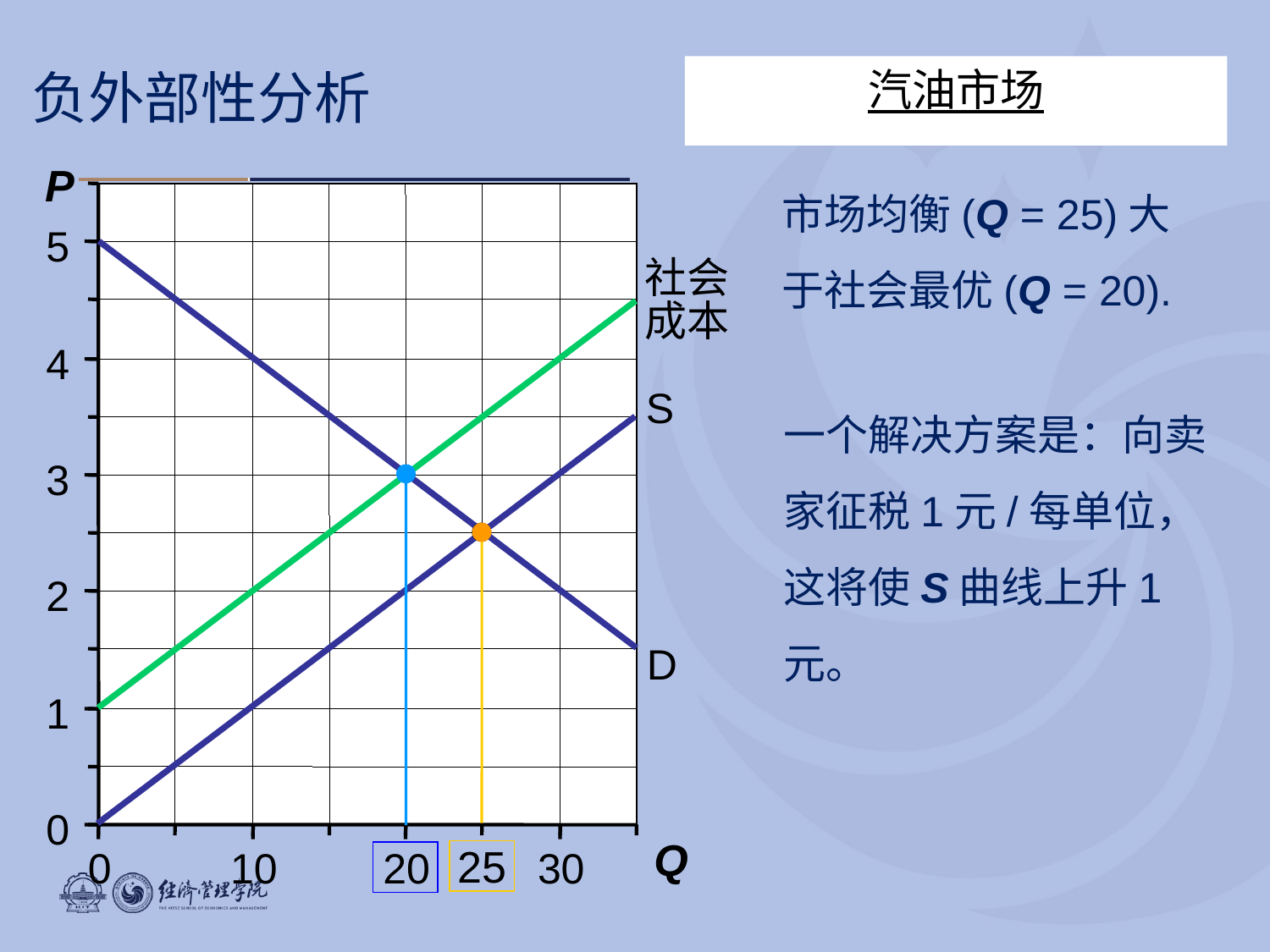

汽油市场

5

4

3

2

1

0

0
10
20
30
P

Q
# 负外部性分析
市场均衡(Q = 25)大于社会最优(Q = 20).

社会成本

S
一个解决方案是：向卖家征税1元/每单位，这将使S曲线上升1元。

D
25